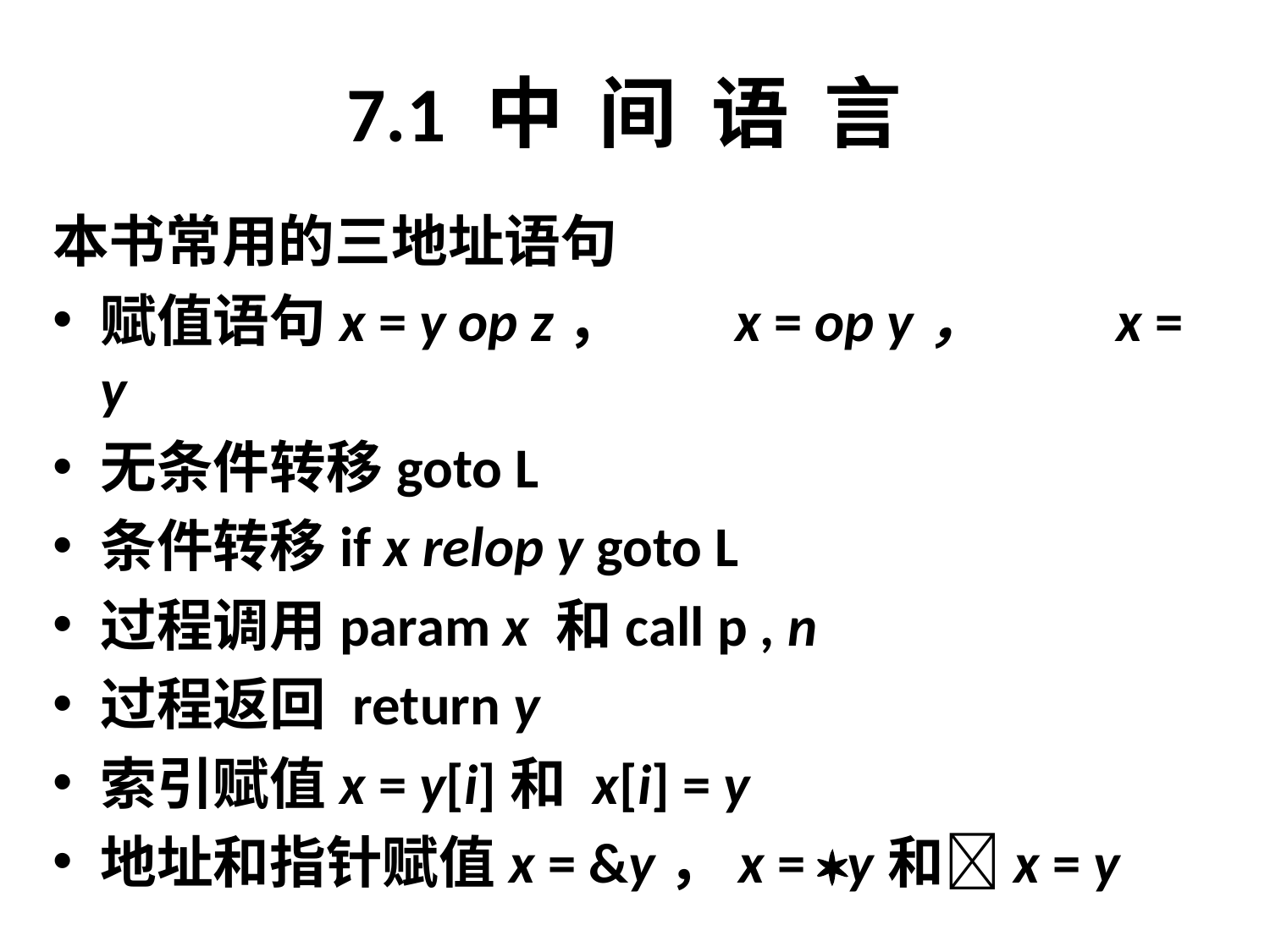

# 7.1 中  间  语  言
本书常用的三地址语句
赋值语句x = y op z， 	x = op y， 	x = y
无条件转移goto L
条件转移if x relop y goto L
过程调用param x 和call p , n
过程返回 return y
索引赋值x = y[i]和 x[i] = y
地址和指针赋值x = &y，x = ∗y和∗x = y